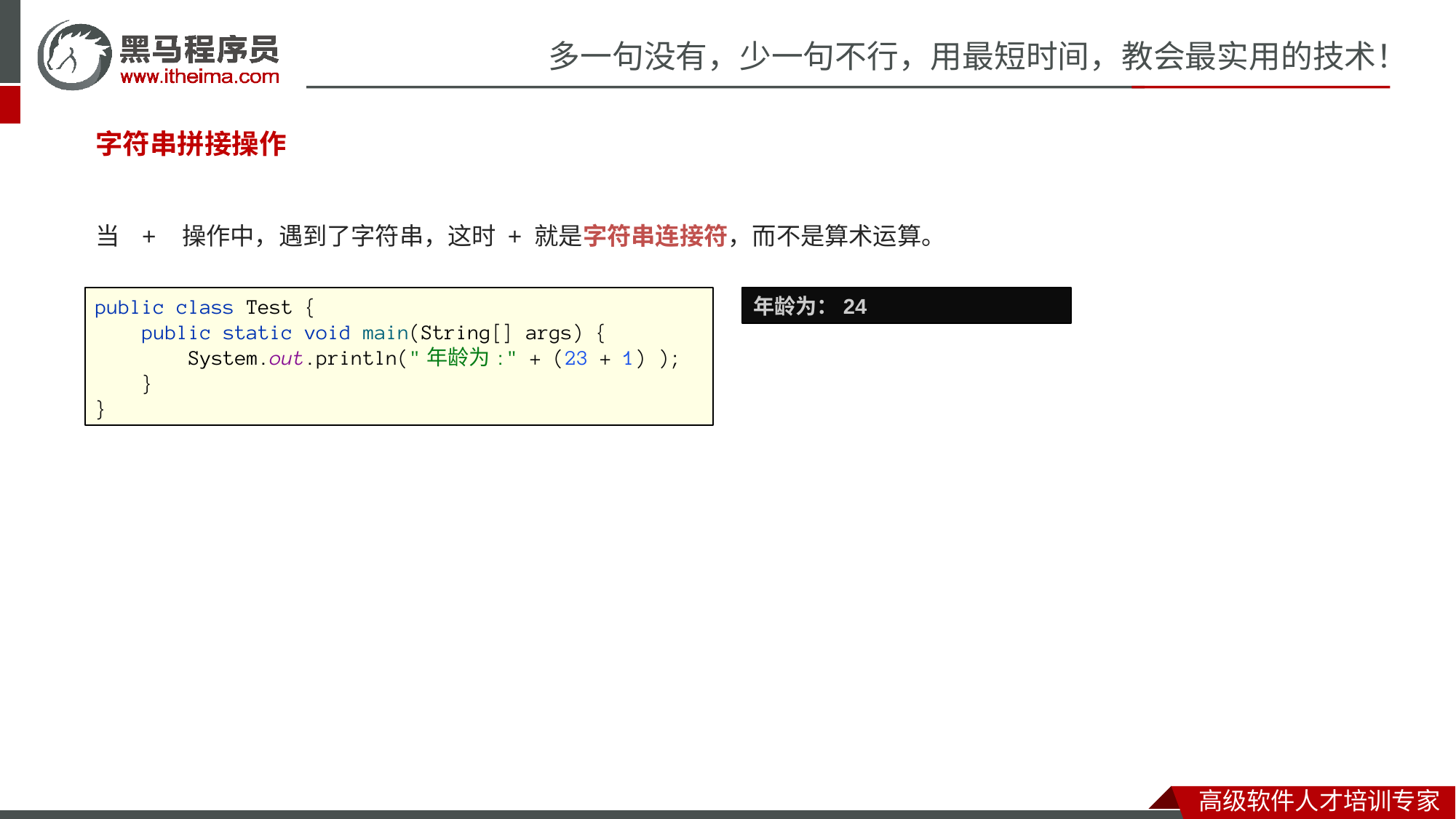

#
字符串拼接操作
当   +   操作中，遇到了字符串，这时 + 就是字符串连接符，而不是算术运算。
public class Test {
    public static void main(String[] args) {
        System.out.println("年龄为:" + (23 + 1) );
    }
}
年龄为：24